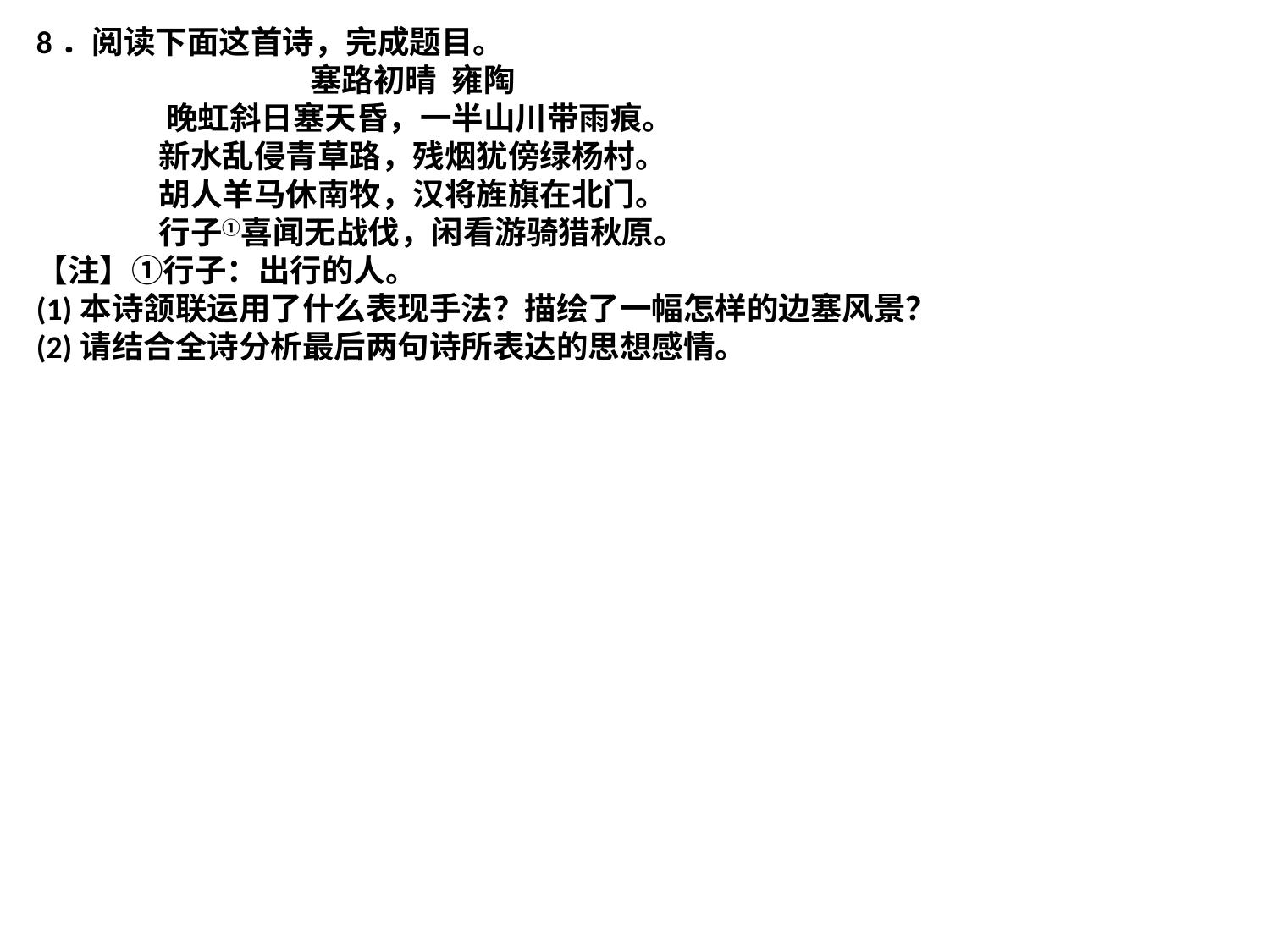

8．阅读下面这首诗，完成题目。
                                     塞路初晴  雍陶
                 晚虹斜日塞天昏，一半山川带雨痕。
                新水乱侵青草路，残烟犹傍绿杨村。
                胡人羊马休南牧，汉将旌旗在北门。
                行子①喜闻无战伐，闲看游骑猎秋原。
【注】①行子：出行的人。
(1)本诗颔联运用了什么表现手法？描绘了一幅怎样的边塞风景？
(2)请结合全诗分析最后两句诗所表达的思想感情。